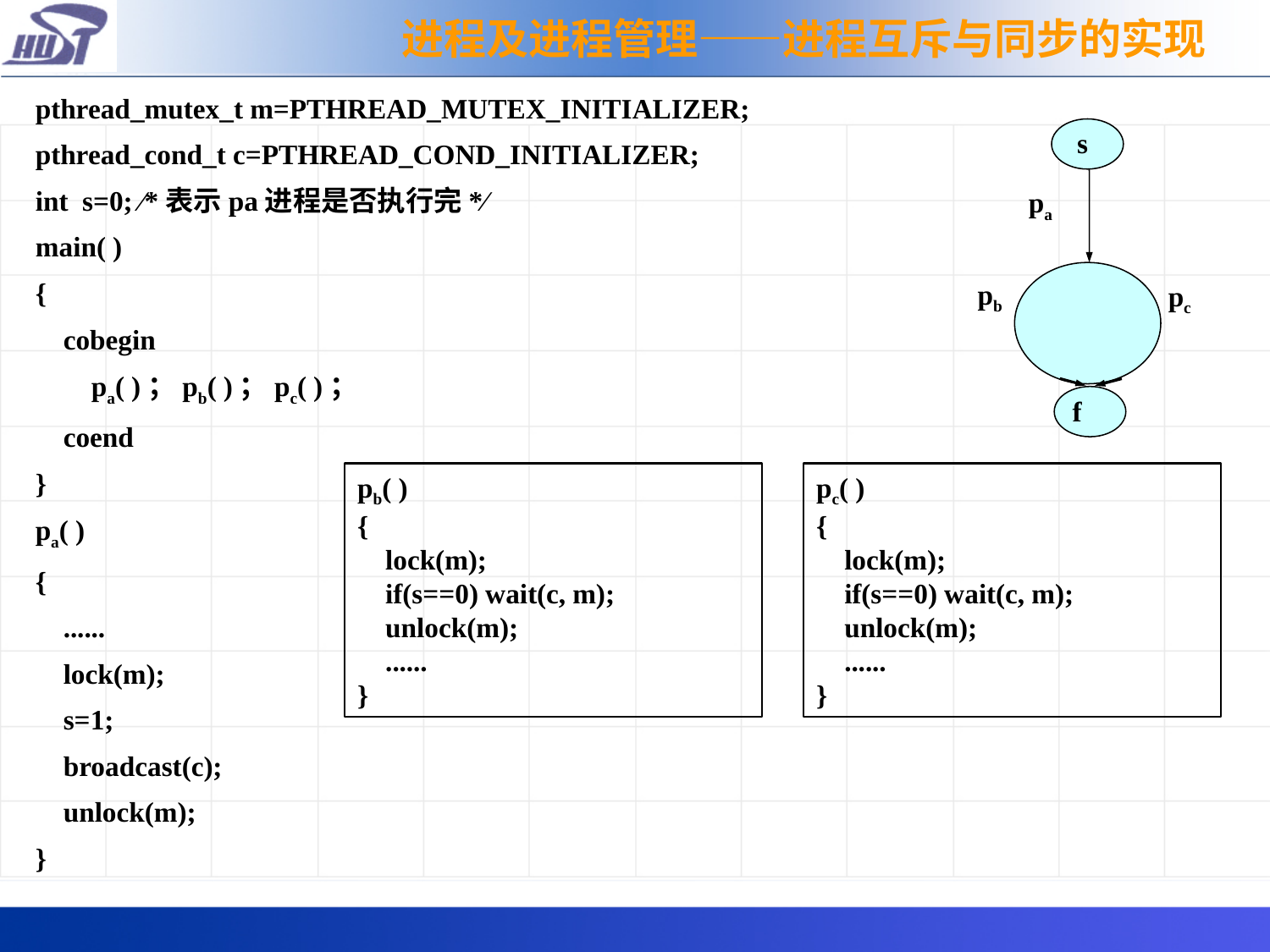

进程及进程管理——进程互斥与同步的实现
pthread_mutex_t m=PTHREAD_MUTEX_INITIALIZER;
pthread_cond_t c=PTHREAD_COND_INITIALIZER;
int  s=0; ∕*表示pa进程是否执行完*∕
main( )
{
    cobegin
        pa( )；pb( )；pc( )；
    coend
}
pa( )
{
    ......
    lock(m);
    s=1;
    broadcast(c);
    unlock(m);
}

 s

pa

pb
pc

 f
pb( )
{
    lock(m);
    if(s==0) wait(c, m);
    unlock(m);
    ......
}
pc( )
{
    lock(m);
    if(s==0) wait(c, m);
    unlock(m);
    ......
}